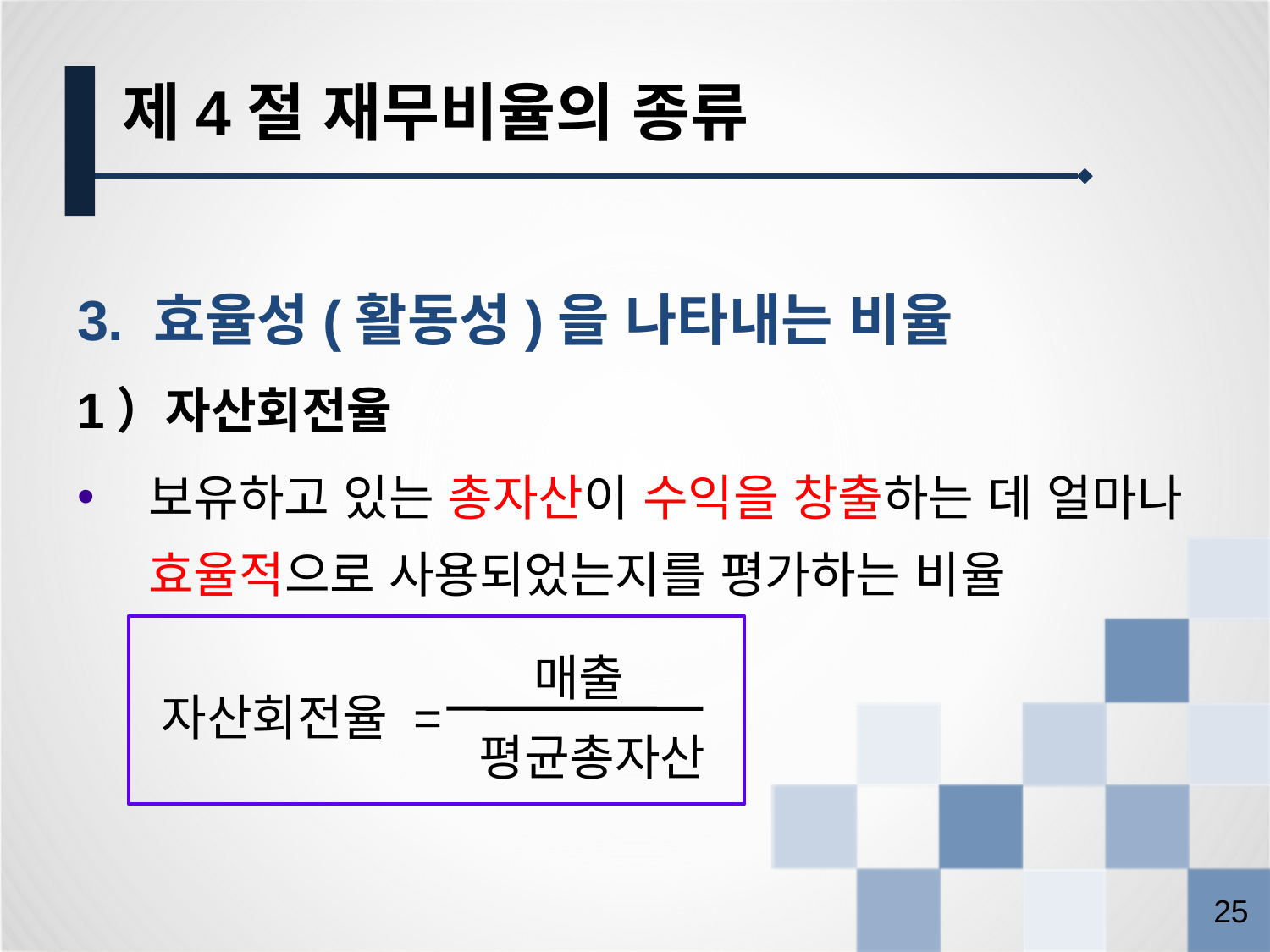

제4절 재무비율의 종류

3. 효율성(활동성)을 나타내는 비율
1）자산회전율
보유하고 있는 총자산이 수익을 창출하는 데 얼마나  효율적으로 사용되었는지를 평가하는 비율

매출
자산회전율 =
평균총자산
25